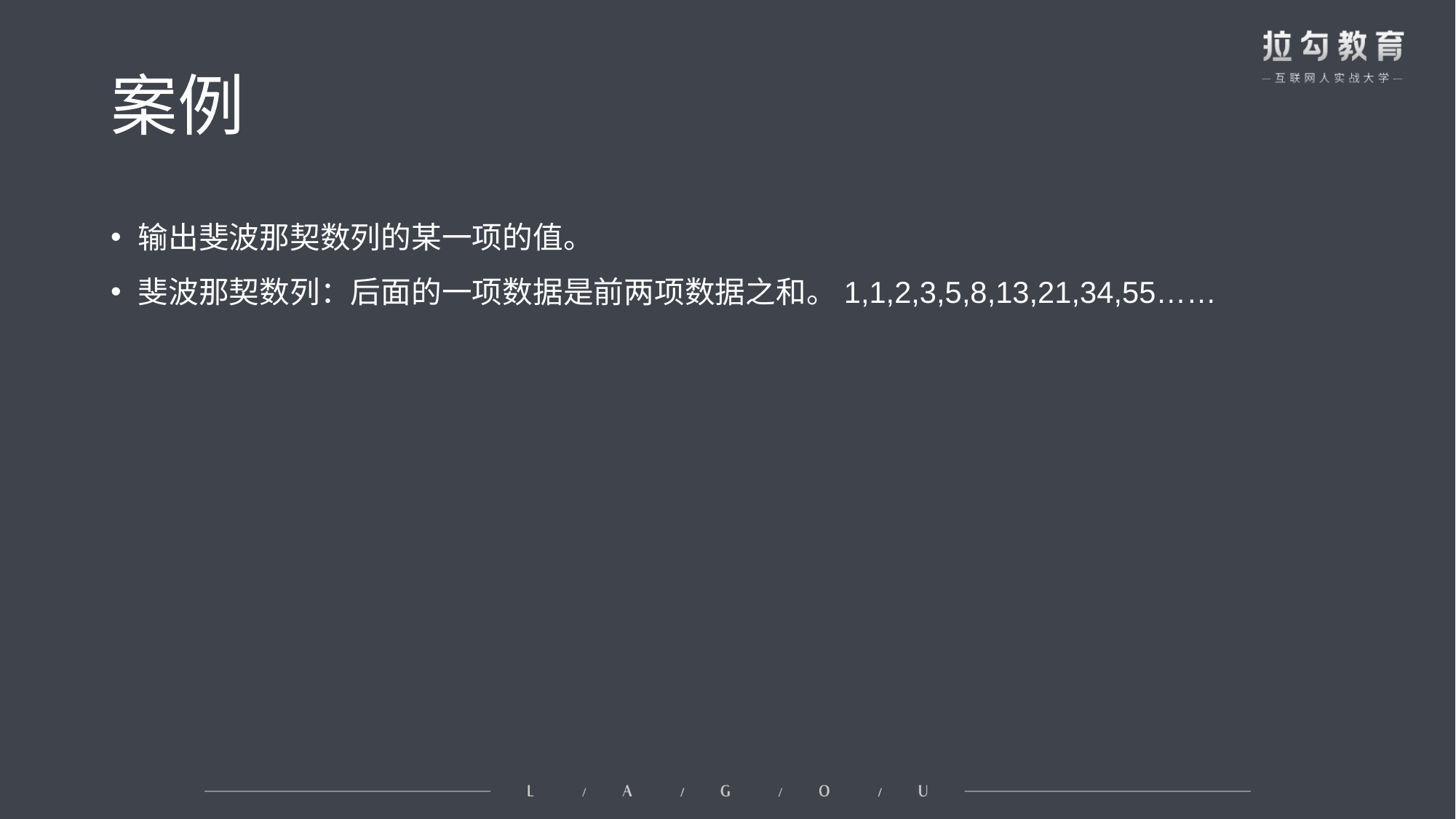

# 案例
输出斐波那契数列的某一项的值。
斐波那契数列：后面的一项数据是前两项数据之和。1,1,2,3,5,8,13,21,34,55……